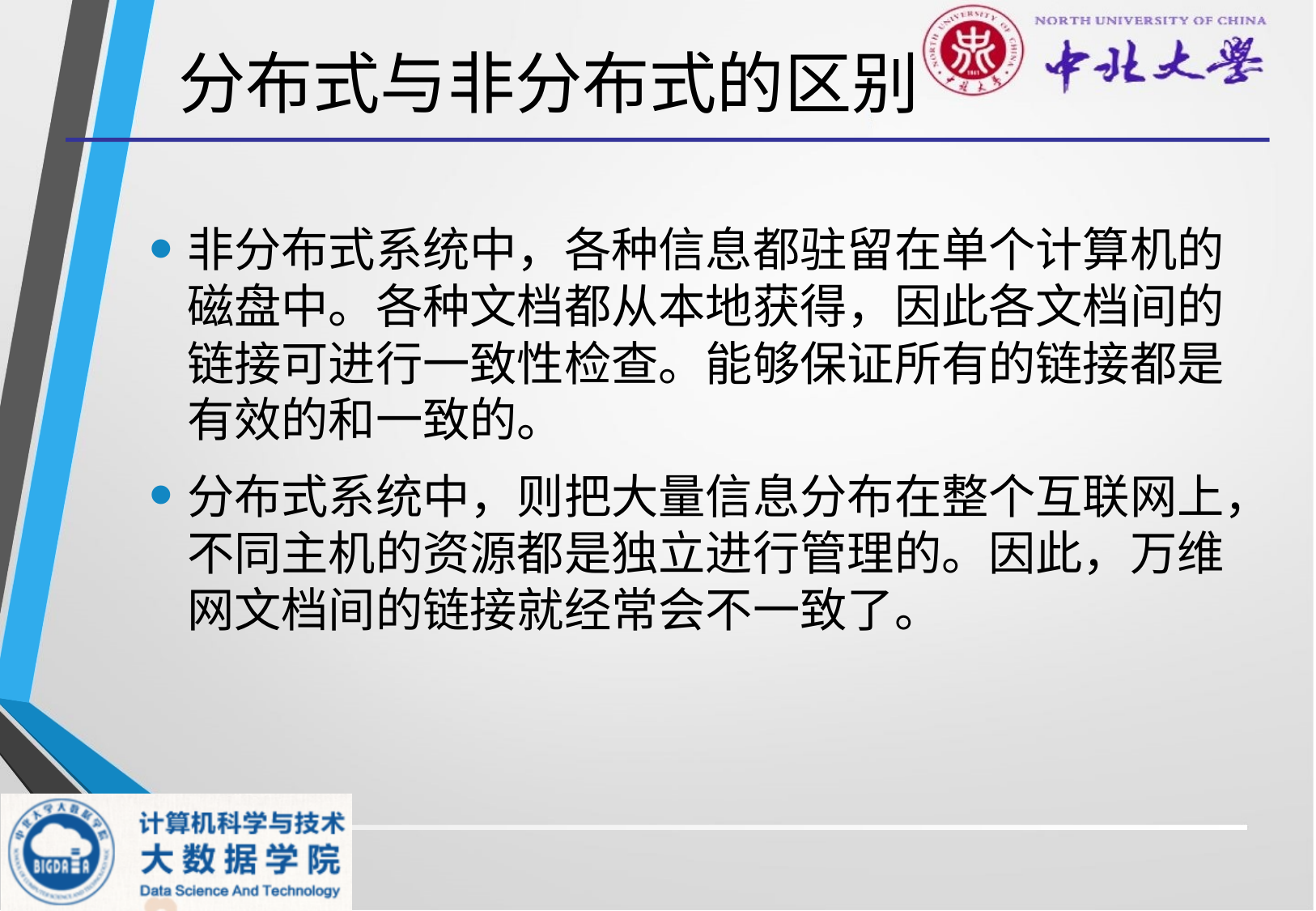

# 分布式与非分布式的区别
非分布式系统中，各种信息都驻留在单个计算机的磁盘中。各种文档都从本地获得，因此各文档间的链接可进行一致性检查。能够保证所有的链接都是有效的和一致的。
分布式系统中，则把大量信息分布在整个互联网上，不同主机的资源都是独立进行管理的。因此，万维网文档间的链接就经常会不一致了。
7